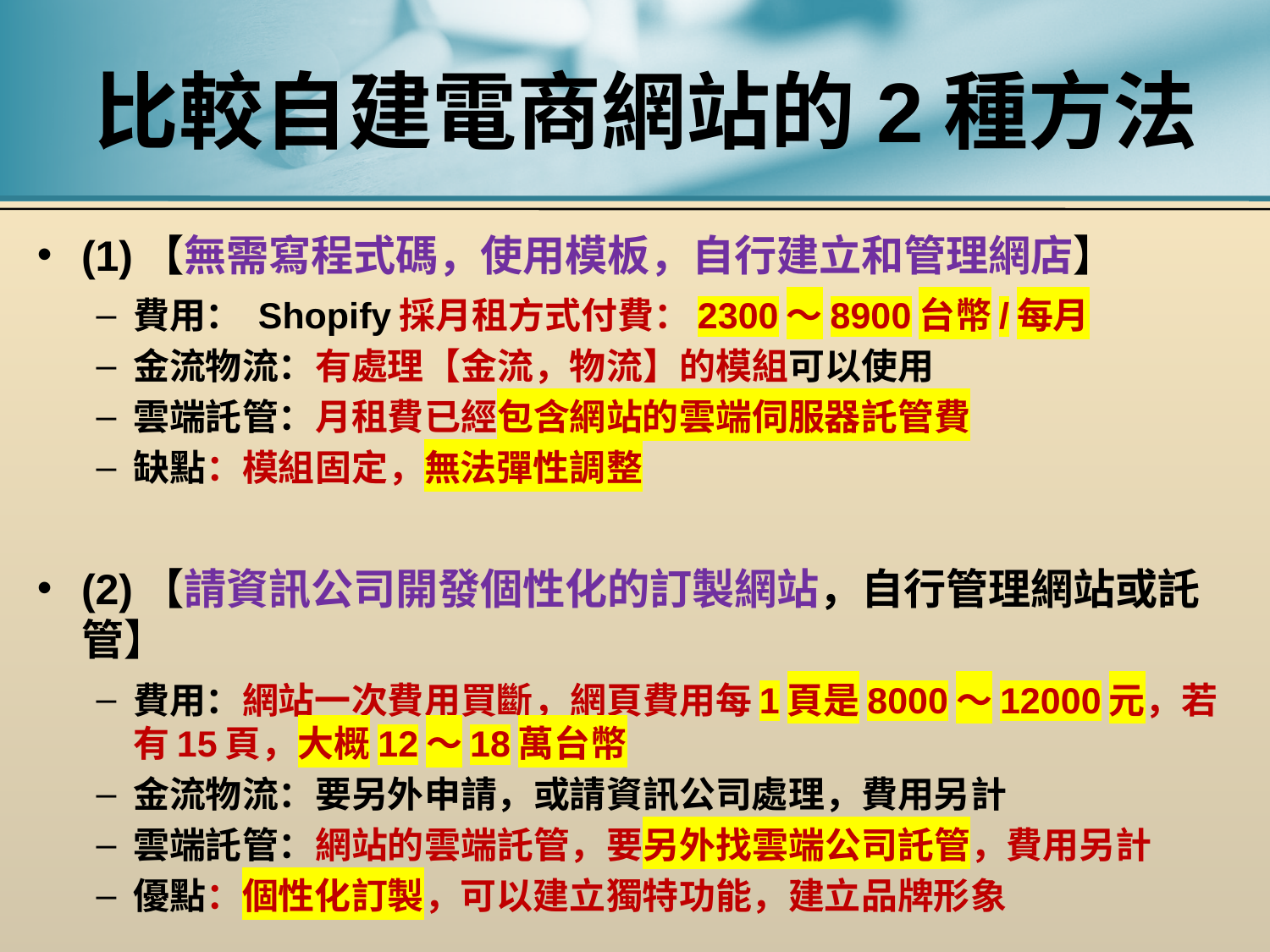

# 比較自建電商網站的2種方法
(1)【無需寫程式碼，使用模板，自行建立和管理網店】
費用： Shopify採月租方式付費：2300～8900台幣/每月
金流物流：有處理【金流，物流】的模組可以使用
雲端託管：月租費已經包含網站的雲端伺服器託管費
缺點：模組固定，無法彈性調整

(2)【請資訊公司開發個性化的訂製網站，自行管理網站或託管】
費用：網站一次費用買斷，網頁費用每1頁是8000～12000元，若有15頁，大概12～18萬台幣
金流物流：要另外申請，或請資訊公司處理，費用另計
雲端託管：網站的雲端託管，要另外找雲端公司託管，費用另計
優點：個性化訂製，可以建立獨特功能，建立品牌形象